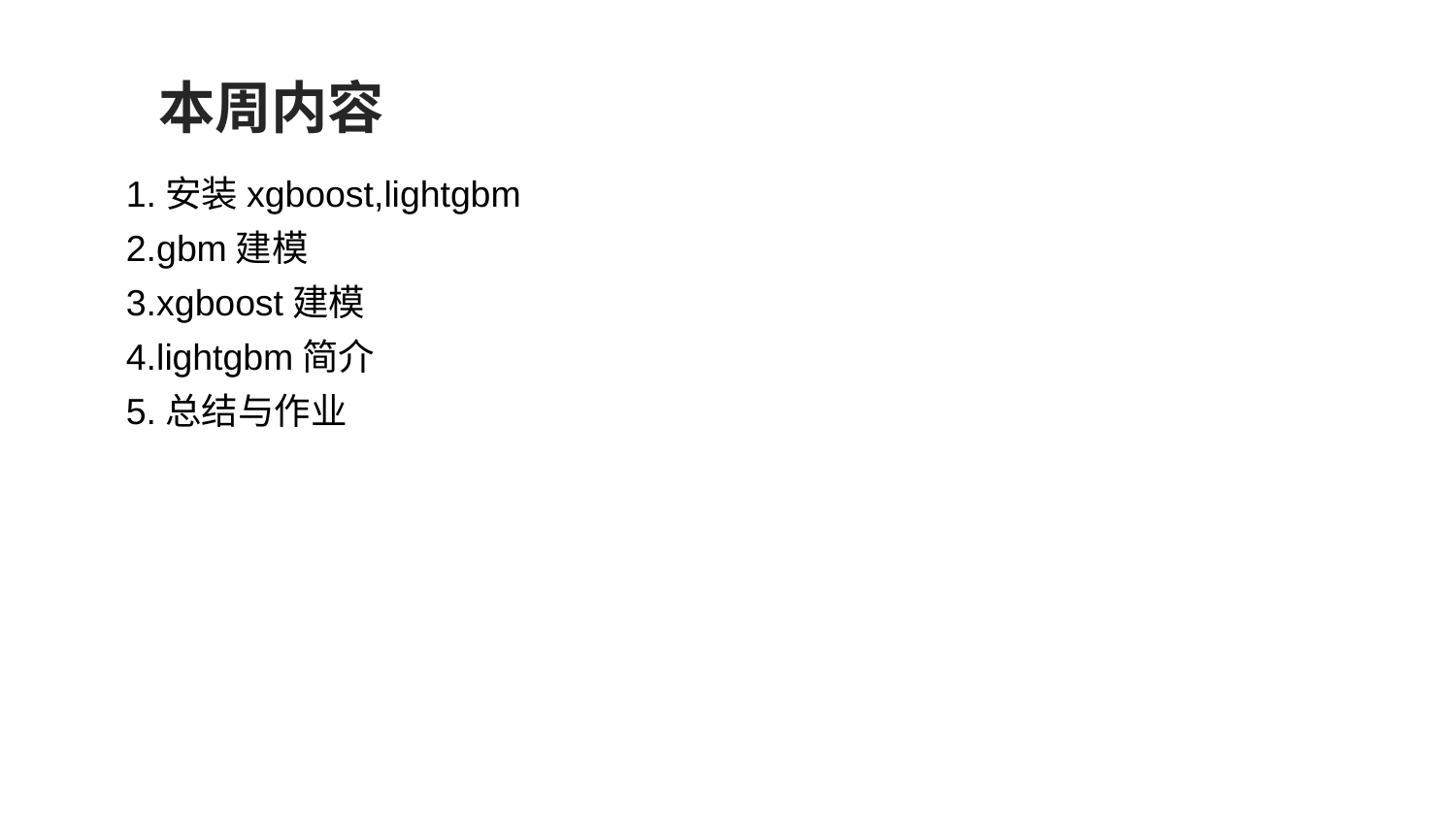

# 本周内容
1.安装xgboost,lightgbm
2.gbm建模
3.xgboost建模
4.lightgbm简介
5.总结与作业